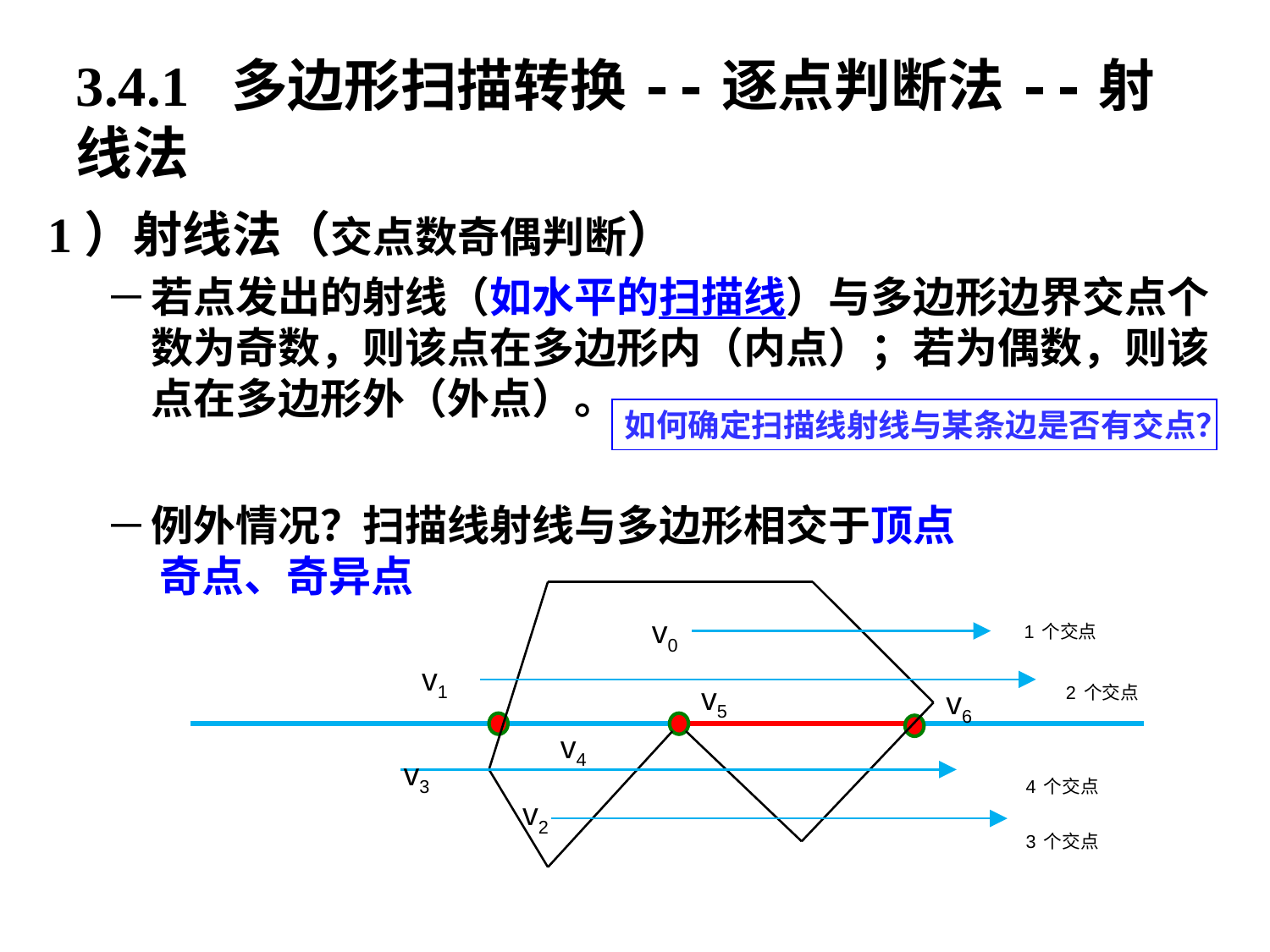

3.4.1  多边形扫描转换--逐点判断法--射线法
1）射线法（交点数奇偶判断）
若点发出的射线（如水平的扫描线）与多边形边界交点个数为奇数，则该点在多边形内（内点）；若为偶数，则该点在多边形外（外点）。

例外情况？扫描线射线与多边形相交于顶点
    奇点、奇异点

如何确定扫描线射线与某条边是否有交点？
1个交点
v0
v1
2个交点
v5
v6

v4
v3
4个交点
v2
3个交点